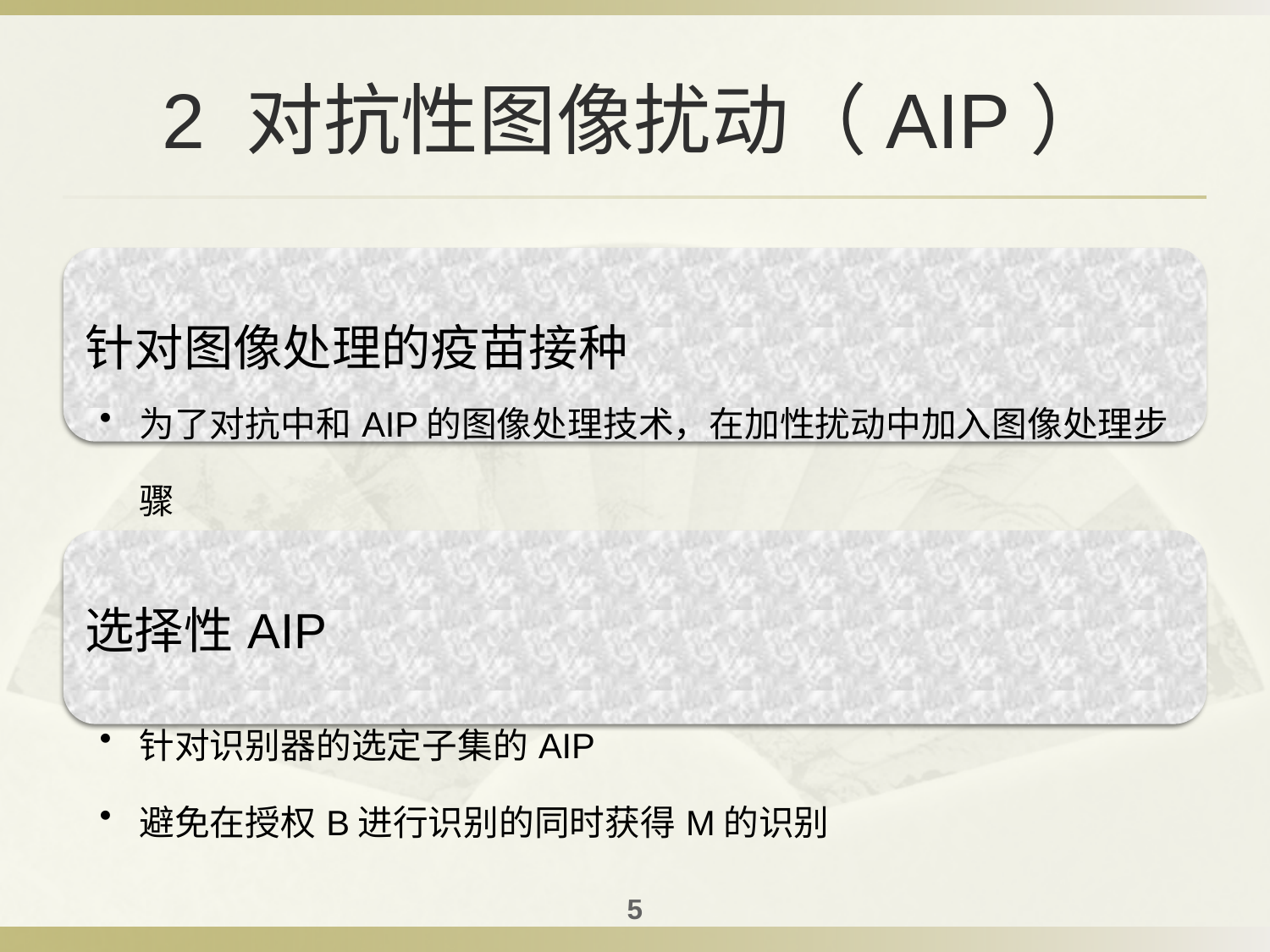

# 2 对抗性图像扰动（AIP）
针对图像处理的疫苗接种
为了对抗中和AIP的图像处理技术，在加性扰动中加入图像处理步骤
选择性AIP
如果处理函数是随机的，将平均多个样本的梯度
针对识别器的选定子集的AIP
避免在授权B进行识别的同时获得M的识别
5